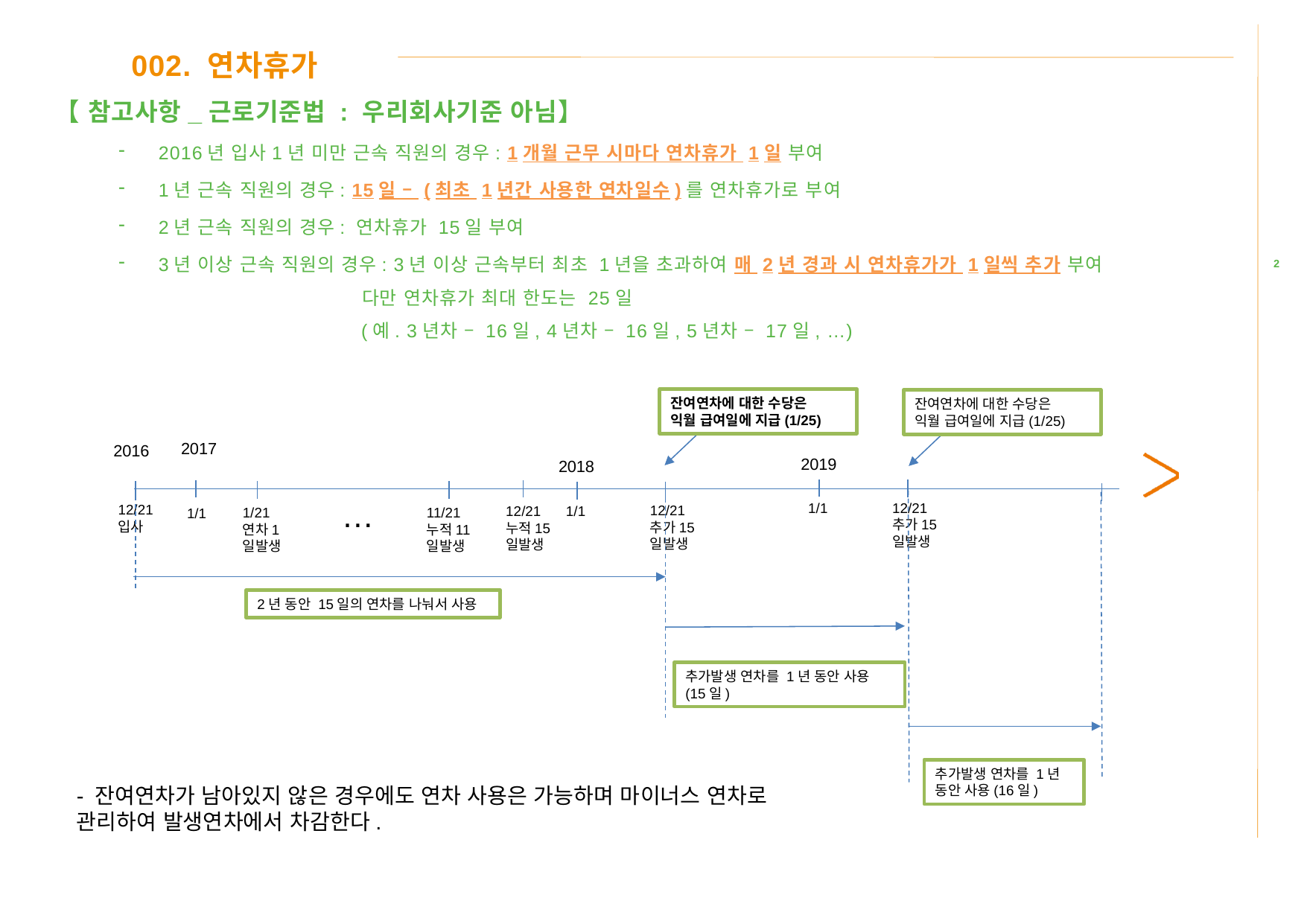

【 참고사항_근로기준법 : 우리회사기준 아님】
2016년 입사1년 미만 근속 직원의 경우: 1개월 근무 시마다 연차휴가 1일 부여
1년 근속 직원의 경우: 15일 – (최초 1년간 사용한 연차일수)를 연차휴가로 부여
2년 근속 직원의 경우: 연차휴가 15일 부여
3년 이상 근속 직원의 경우: 3년 이상 근속부터 최초 1년을 초과하여 매 2년 경과 시 연차휴가가 1일씩 추가 부여
                                  다만 연차휴가 최대 한도는 25일
                                 (예. 3년차 – 16일, 4년차 – 16일, 5년차 – 17일, …)

002. 연차휴가
2
잔여연차에 대한 수당은
익월 급여일에 지급(1/25)
잔여연차에 대한 수당은
익월 급여일에 지급(1/25)
2017
2016
2019
2018
…
12/21
추가15일발생
1/1
12/21
입사
12/21
추가15일발생
1/1
12/21
누적15일발생
11/21
누적11일발생
1/21
연차1일발생
1/1
2년 동안 15일의 연차를 나눠서 사용
추가발생 연차를 1년 동안 사용
(15일)
추가발생 연차를 1년
동안 사용(16일)
- 잔여연차가 남아있지 않은 경우에도 연차 사용은 가능하며 마이너스 연차로 관리하여 발생연차에서 차감한다.